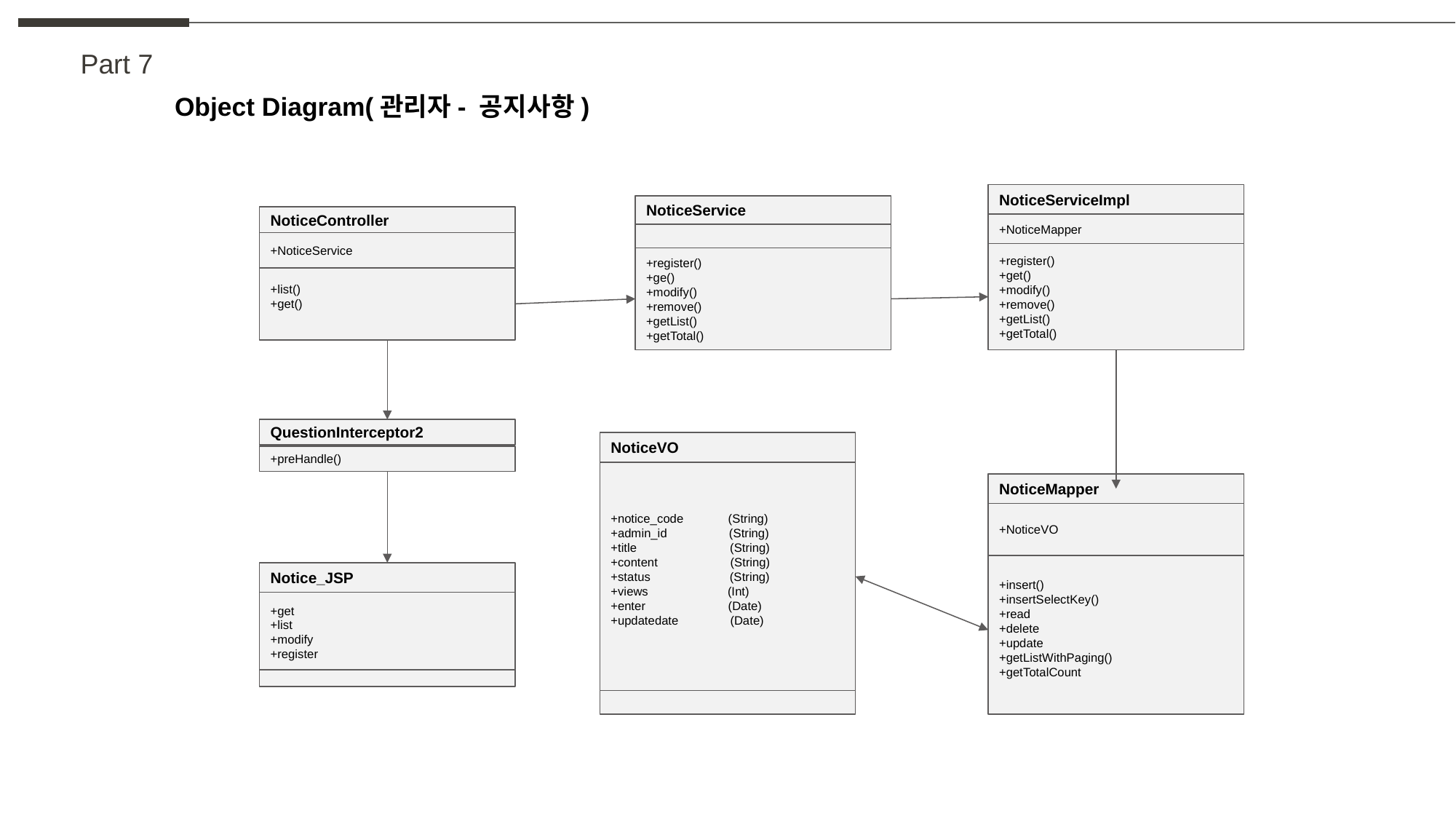

Part 7
Object Diagram(관리자- 공지사항)
NoticeServiceImpl
NoticeService

+register()
+ge()
+modify()
+remove()
+getList()
+getTotal()
NoticeController
+NoticeService
+list()
+get()

+NoticeMapper
+register()
+get()
+modify()
+remove()
+getList()
+getTotal()
QuestionInterceptor2
+preHandle()
NoticeVO
+notice_code             (String)
+admin_id                  (String)
+title                           (String)
+content                     (String)
+status                       (String)
+views                       (Int)
+enter                        (Date)
+updatedate               (Date)

NoticeMapper
+NoticeVO

+insert()
+insertSelectKey()
+read
+delete
+update
+getListWithPaging()
+getTotalCount

Notice_JSP
+get
+list
+modify
+register